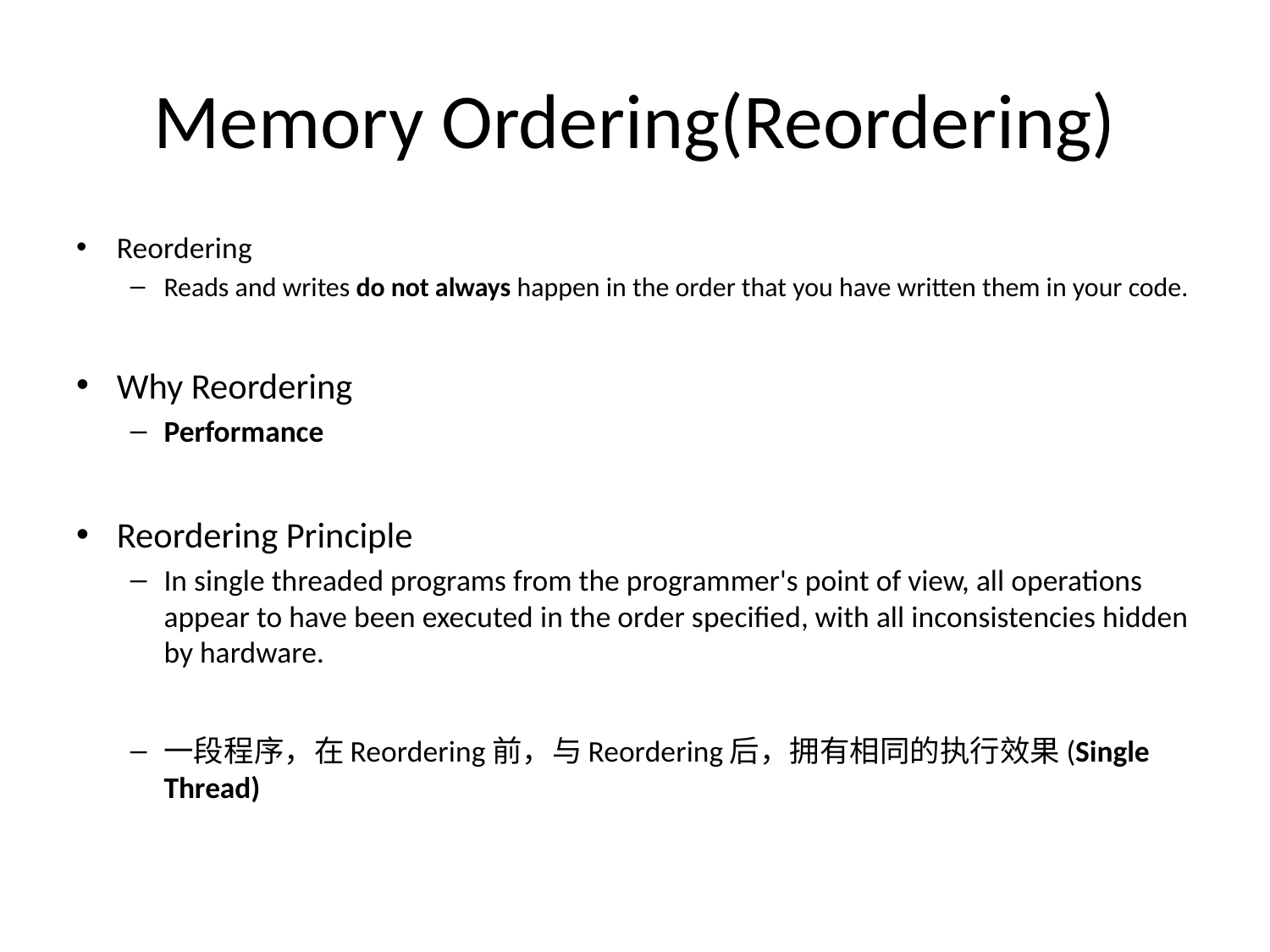

# Memory Ordering(Reordering)
Reordering
Reads and writes do not always happen in the order that you have written them in your code.

Why Reordering
Performance

Reordering Principle
In single threaded programs from the programmer's point of view, all operations appear to have been executed in the order specified, with all inconsistencies hidden by hardware.

一段程序，在Reordering前，与Reordering后，拥有相同的执行效果(Single Thread)